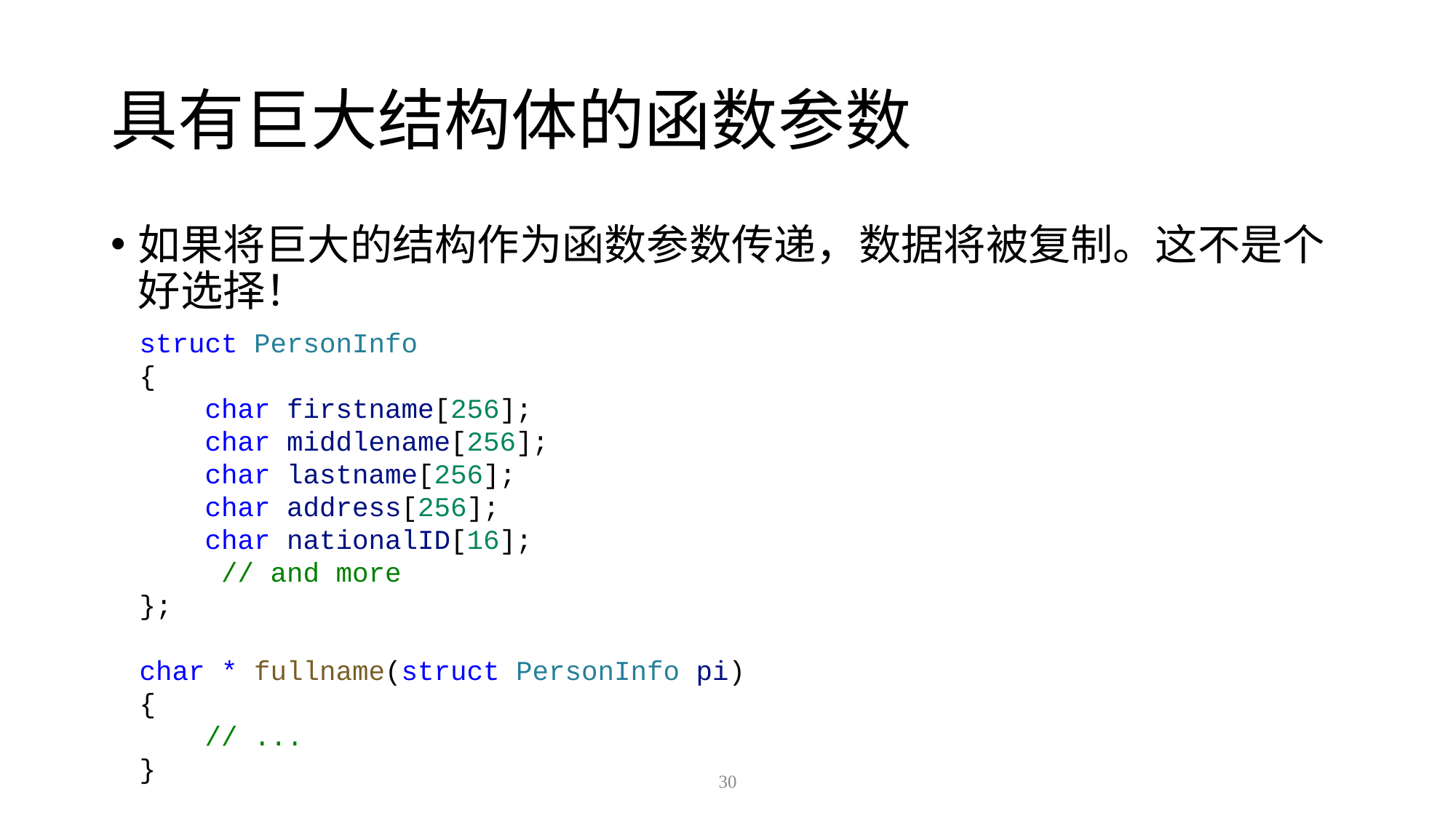

# 具有巨大结构体的函数参数
如果将巨大的结构作为函数参数传递，数据将被复制。这不是个好选择！

struct PersonInfo
{
    char firstname[256];
    char middlename[256];
    char lastname[256];
    char address[256];
    char nationalID[16];
     // and more
};
char * fullname(struct PersonInfo pi)
{
    // ...
}
30